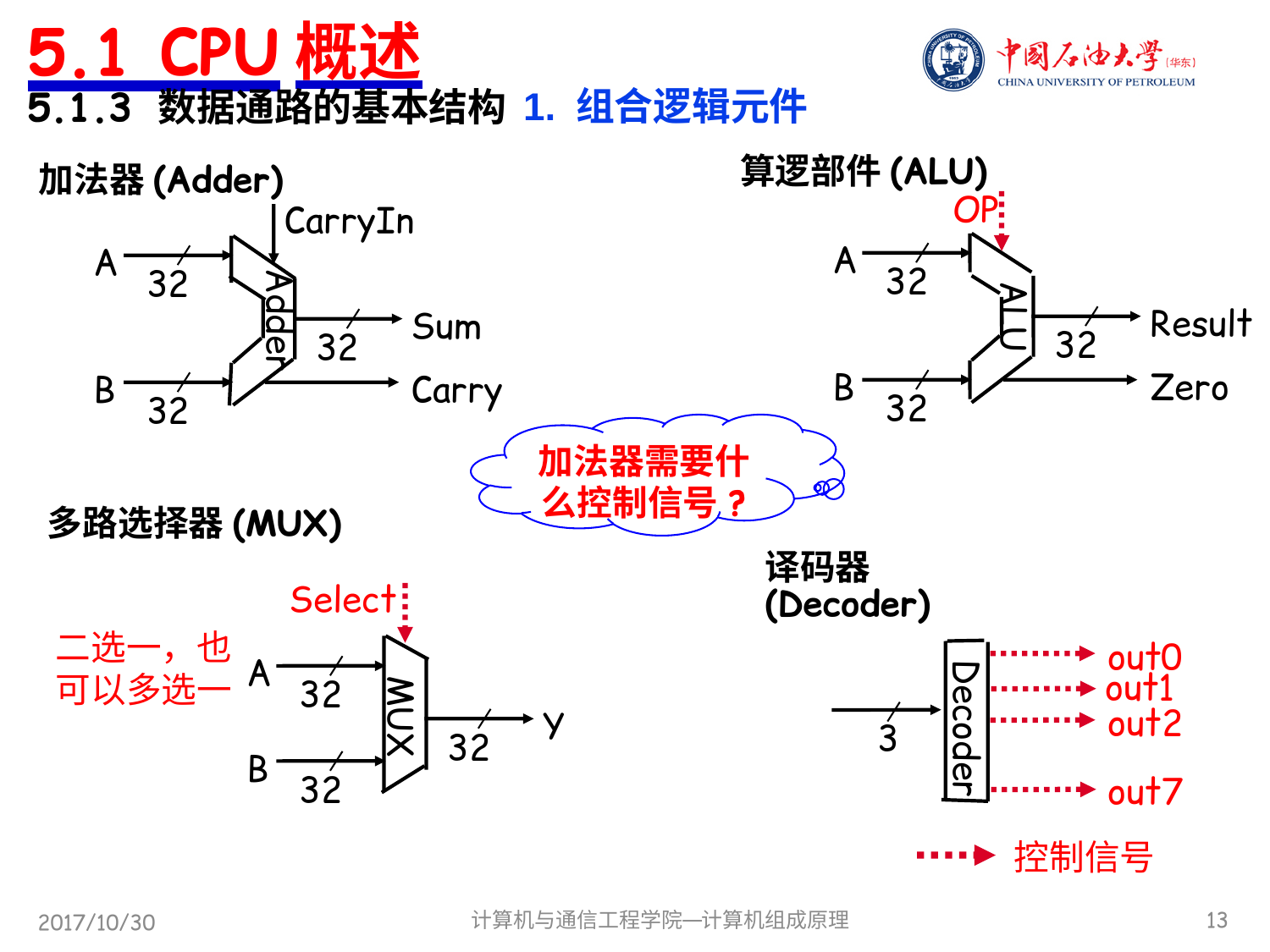

# 5.1 CPU概述
1. 组合逻辑元件
5.1.3 数据通路的基本结构

算逻部件(ALU)
加法器(Adder)
OP

A

32
ALU
Result

32
B
Zero

32

CarryIn

A

32

Adder
Sum

32

B
Carry

32

加法器需要什么控制信号?
多路选择器(MUX)

译码器(Decoder)
Select

A

32
MUX
Y

32
B

32

二选一，也可以多选一
out0

out1

out2
Decoder

3

out7

控制信号

计算机与通信工程学院—计算机组成原理
13
2017/10/30